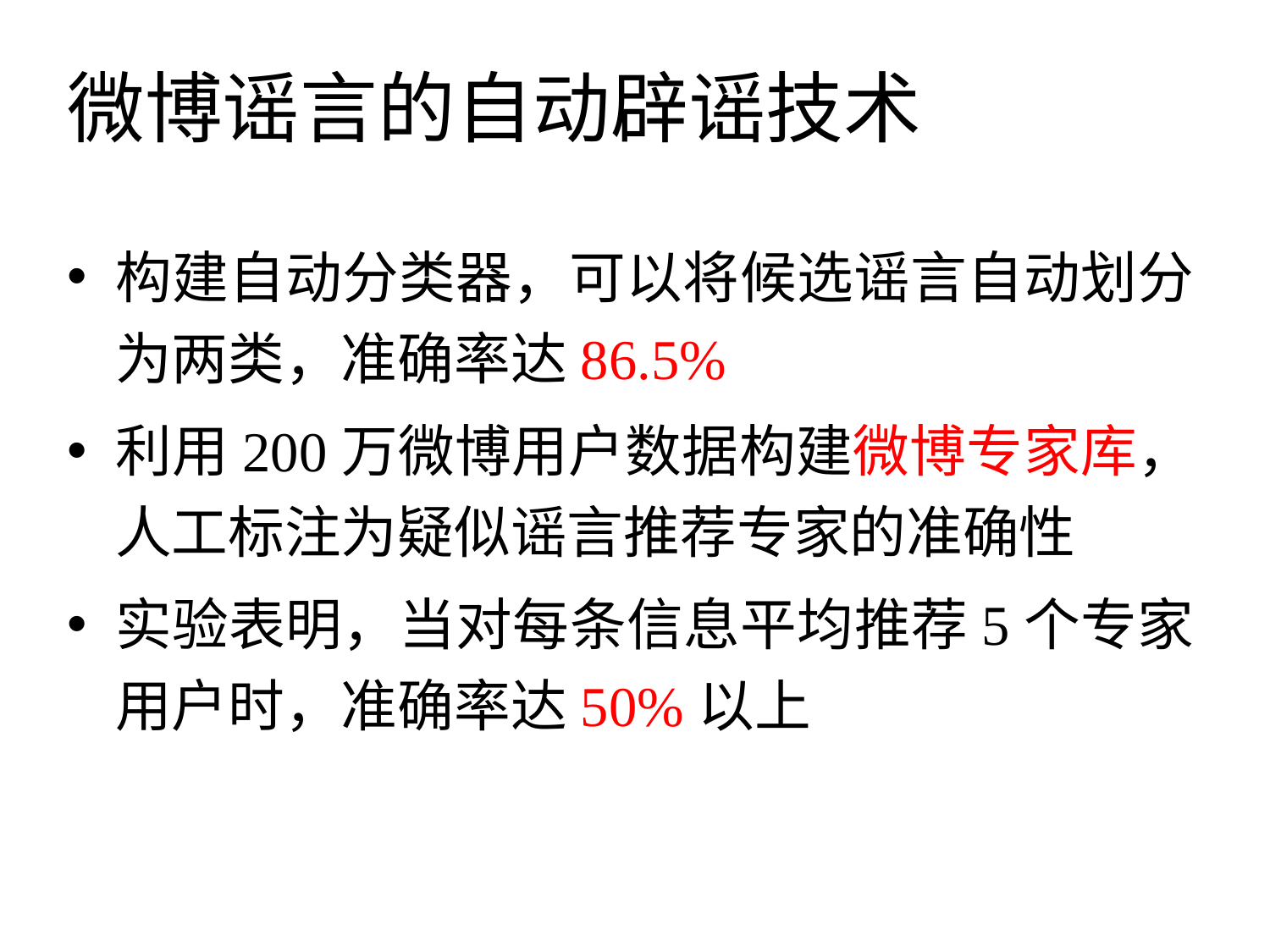

# 微博谣言的自动辟谣技术
构建自动分类器，可以将候选谣言自动划分为两类，准确率达86.5%
利用200万微博用户数据构建微博专家库，人工标注为疑似谣言推荐专家的准确性
实验表明，当对每条信息平均推荐5个专家用户时，准确率达50%以上